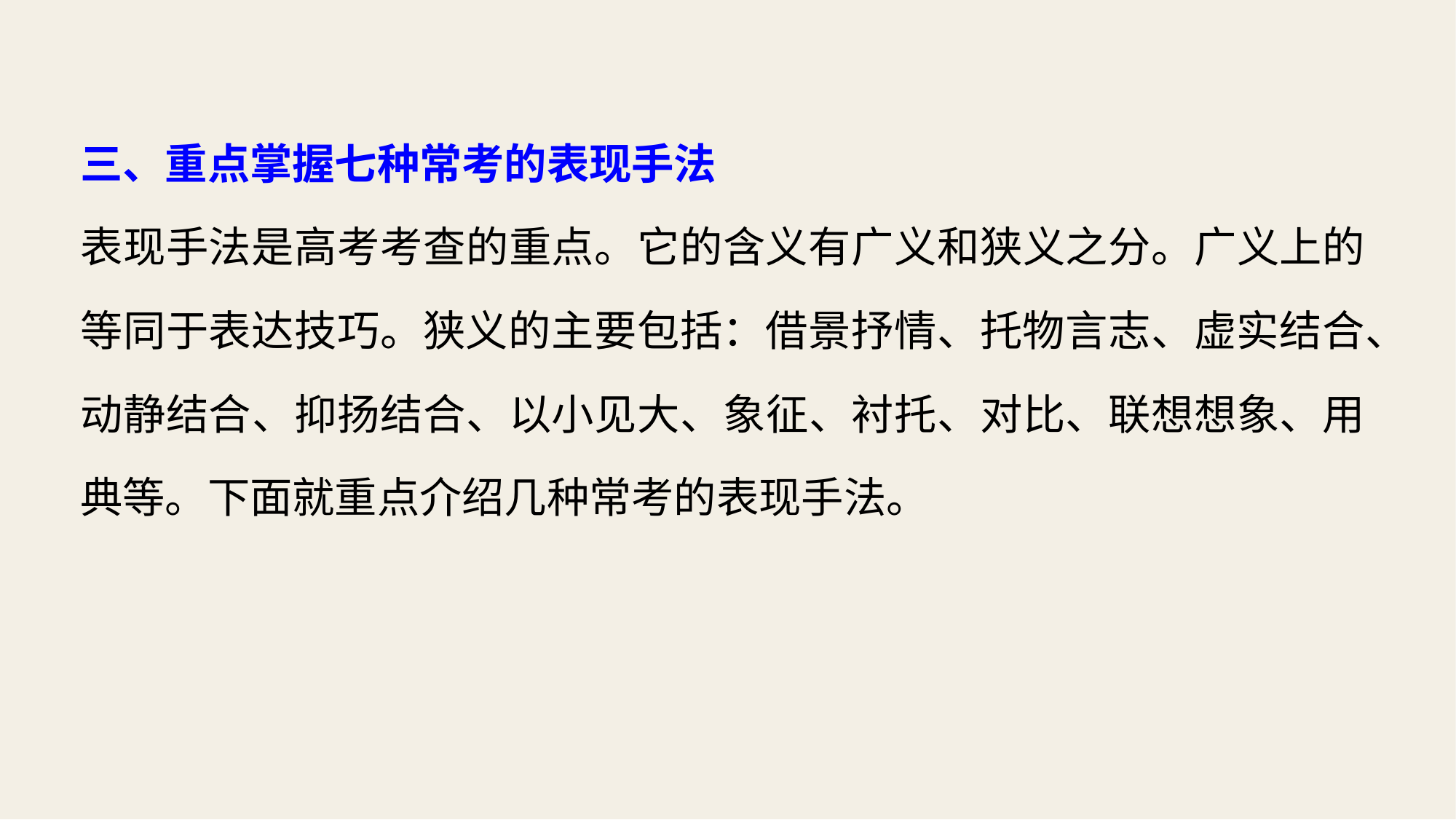

三、重点掌握七种常考的表现手法
表现手法是高考考查的重点。它的含义有广义和狭义之分。广义上的等同于表达技巧。狭义的主要包括：借景抒情、托物言志、虚实结合、动静结合、抑扬结合、以小见大、象征、衬托、对比、联想想象、用典等。下面就重点介绍几种常考的表现手法。